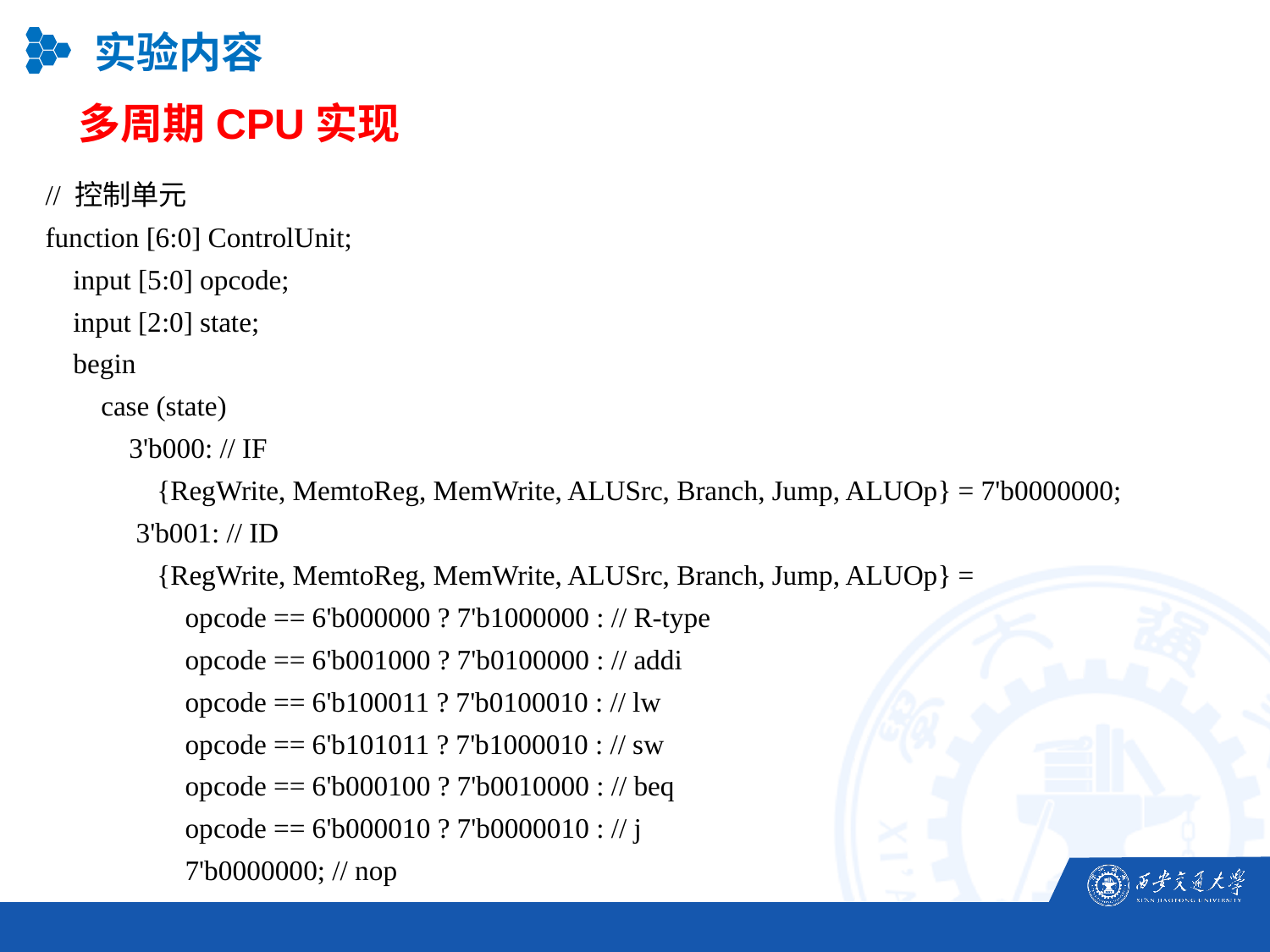

实验内容
多周期CPU实现
// 控制单元
function [6:0] ControlUnit;
    input [5:0] opcode;
    input [2:0] state;
    begin
        case (state)
            3'b000: // IF
                {RegWrite, MemtoReg, MemWrite, ALUSrc, Branch, Jump, ALUOp} = 7'b0000000;
             3'b001: // ID
                {RegWrite, MemtoReg, MemWrite, ALUSrc, Branch, Jump, ALUOp} =
                    opcode == 6'b000000 ? 7'b1000000 : // R-type
                    opcode == 6'b001000 ? 7'b0100000 : // addi
                    opcode == 6'b100011 ? 7'b0100010 : // lw
                    opcode == 6'b101011 ? 7'b1000010 : // sw
                    opcode == 6'b000100 ? 7'b0010000 : // beq
                    opcode == 6'b000010 ? 7'b0000010 : // j
                    7'b0000000; // nop